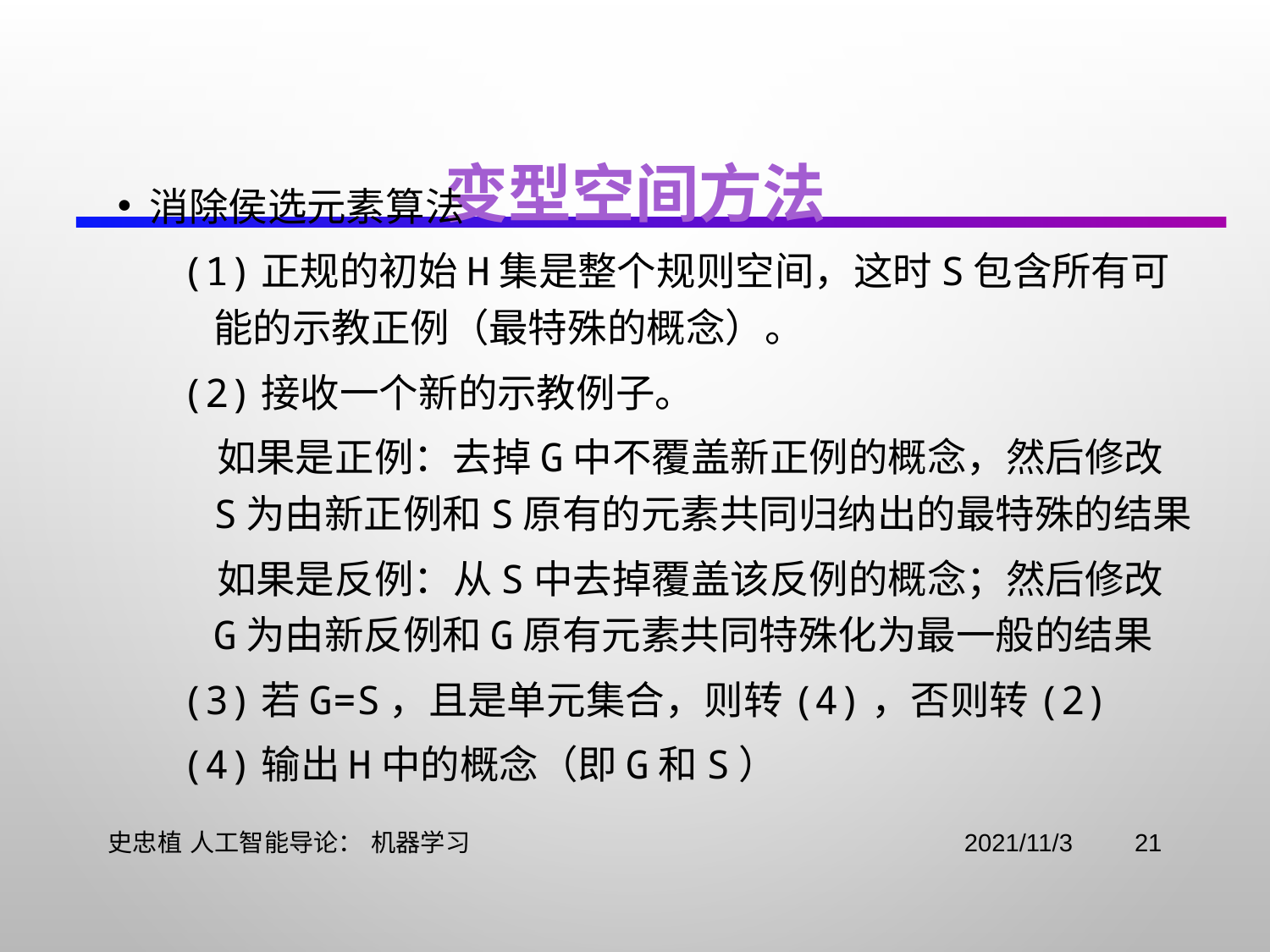

# 变型空间方法
消除侯选元素算法
(1)正规的初始H集是整个规则空间，这时S包含所有可能的示教正例（最特殊的概念）。
(2)接收一个新的示教例子。
   如果是正例：去掉G中不覆盖新正例的概念，然后修改S为由新正例和S原有的元素共同归纳出的最特殊的结果
   如果是反例：从S中去掉覆盖该反例的概念；然后修改G为由新反例和G原有元素共同特殊化为最一般的结果
(3)若G=S，且是单元集合，则转(4)，否则转(2)
(4)输出H中的概念（即G和S）
史忠植 人工智能导论： 机器学习
2021/11/3
21